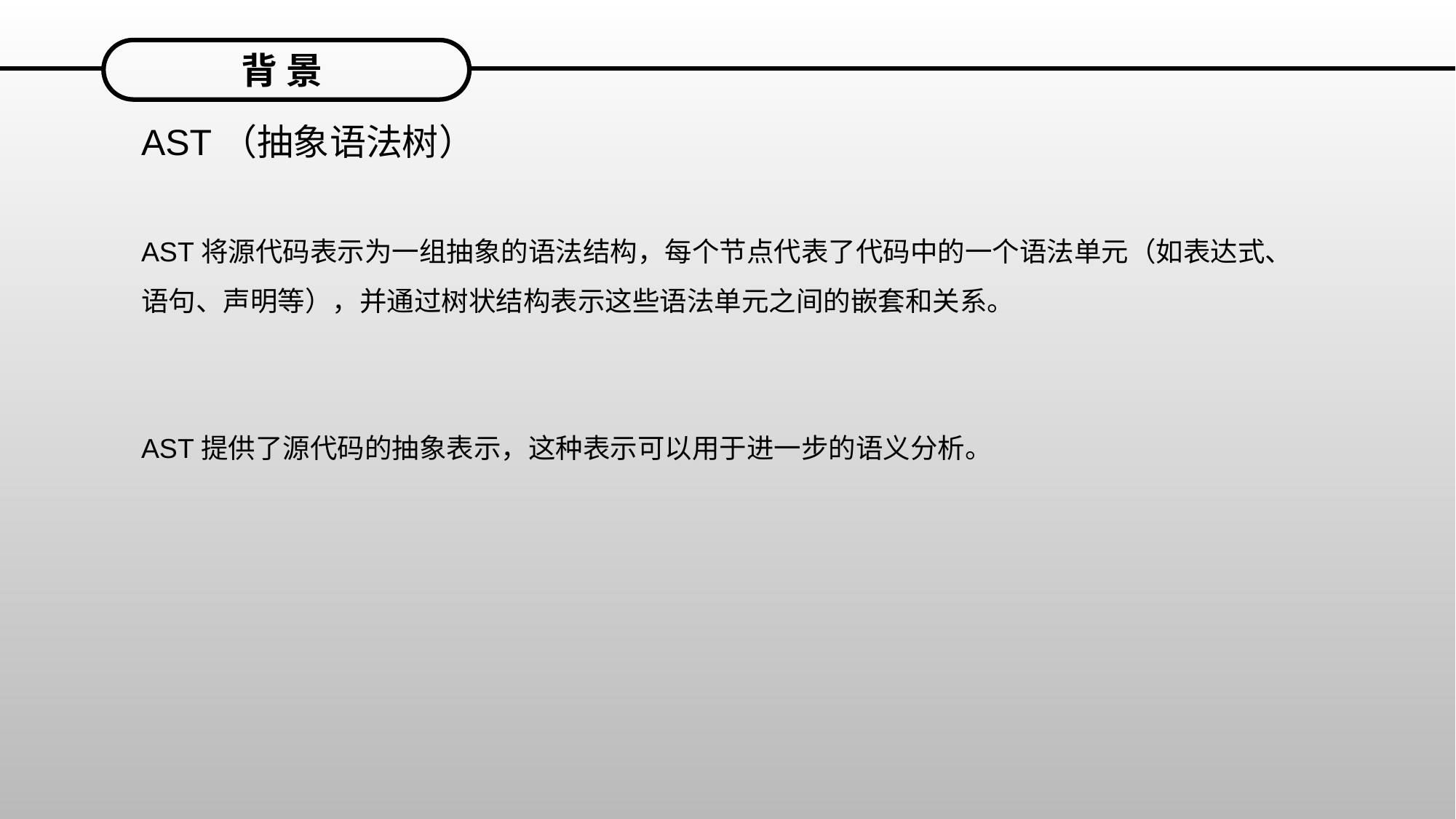

背 景
AST（抽象语法树）
AST将源代码表示为一组抽象的语法结构，每个节点代表了代码中的一个语法单元（如表达式、语句、声明等），并通过树状结构表示这些语法单元之间的嵌套和关系。

AST提供了源代码的抽象表示，这种表示可以用于进一步的语义分析。